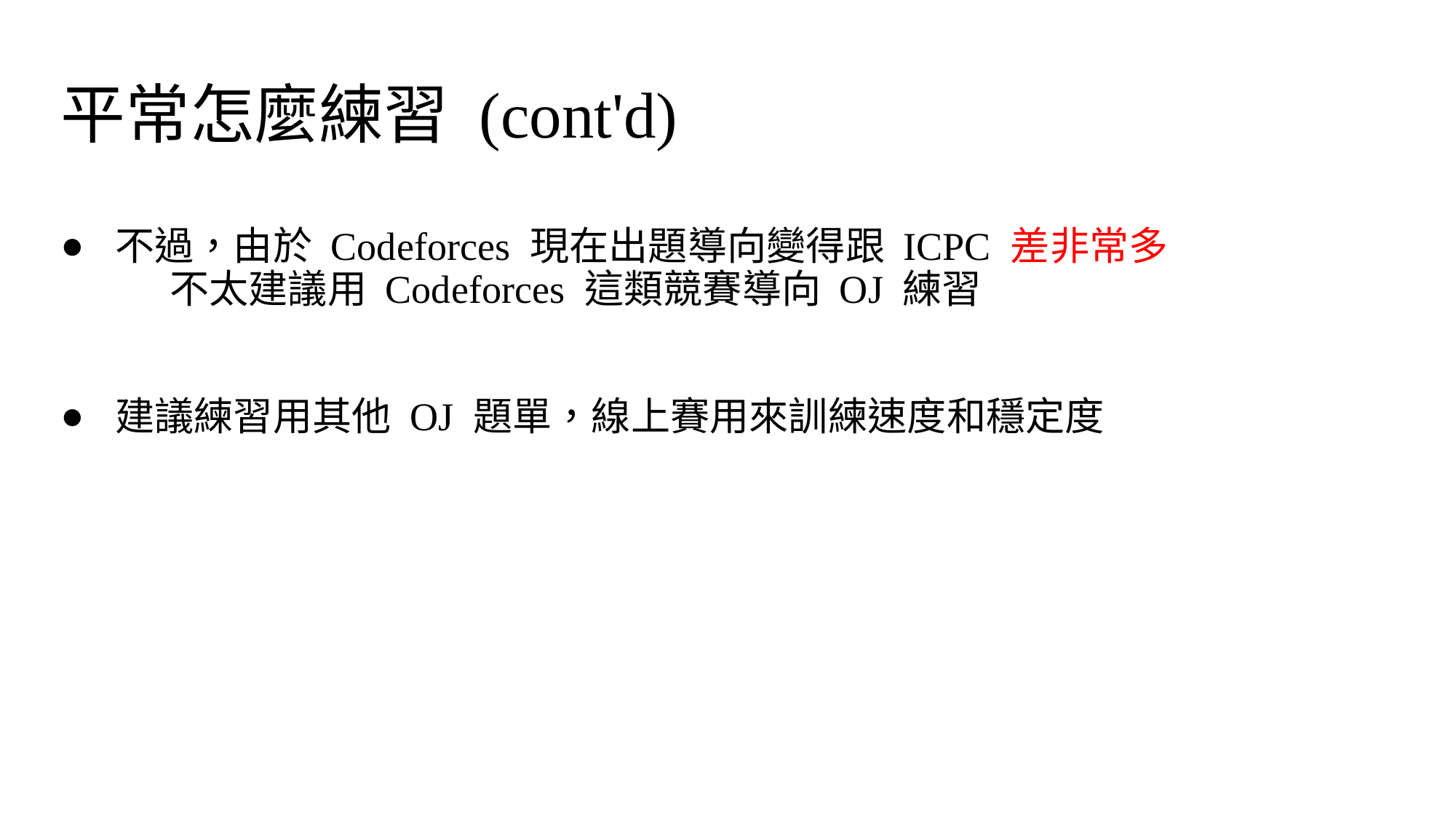

# 平常怎麼練習 (cont'd)
不過，由於 Codeforces 現在出題導向變得跟 ICPC 差非常多
	不太建議用 Codeforces 這類競賽導向 OJ 練習

建議練習用其他 OJ 題單，線上賽用來訓練速度和穩定度